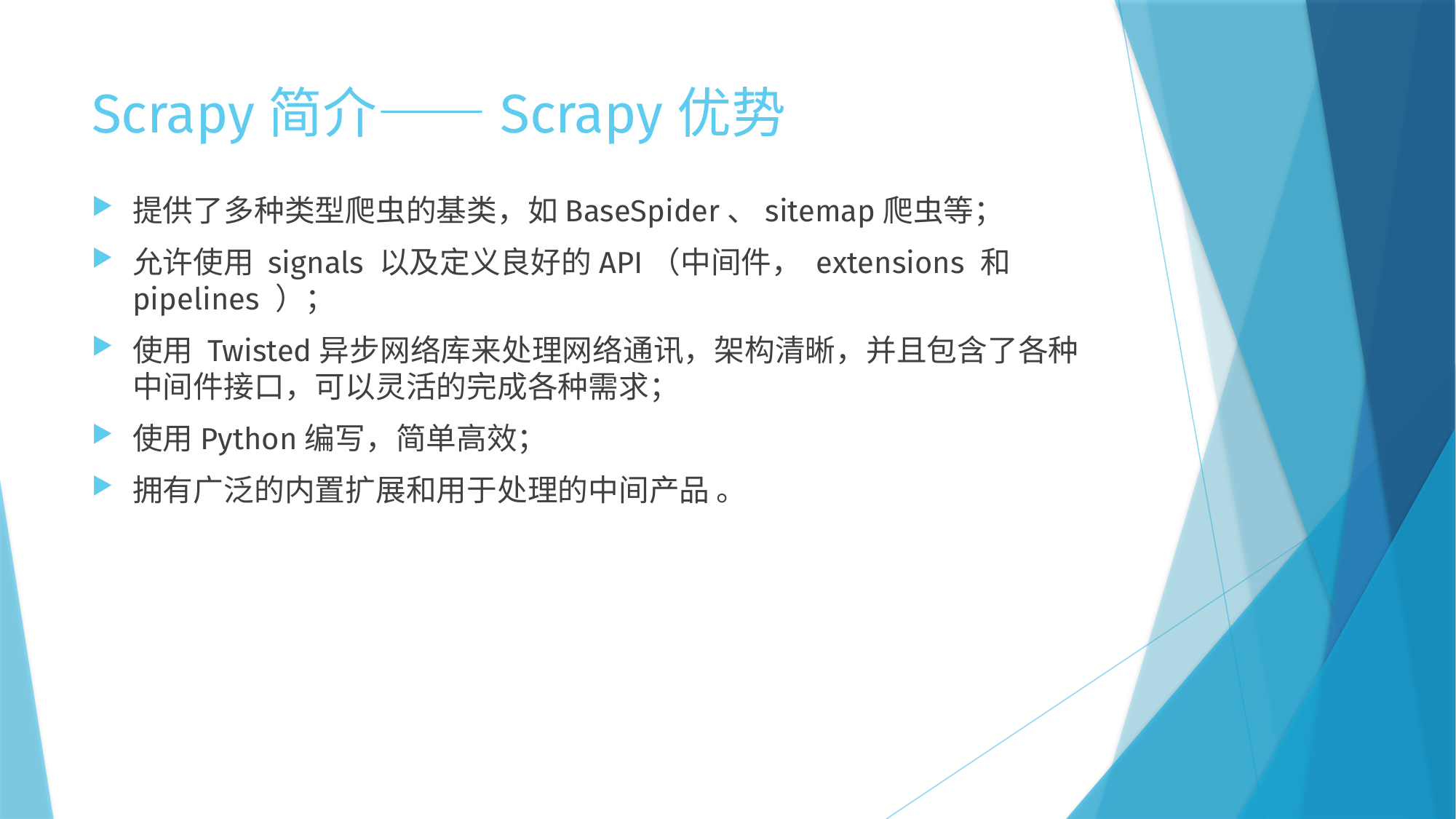

# Scrapy简介——Scrapy优势
提供了多种类型爬虫的基类，如BaseSpider、sitemap爬虫等；
允许使用 signals 以及定义良好的API（中间件， extensions 和 pipelines ）；
使用 Twisted异步网络库来处理网络通讯，架构清晰，并且包含了各种中间件接口，可以灵活的完成各种需求；
使用Python编写，简单高效；
拥有广泛的内置扩展和用于处理的中间产品 。